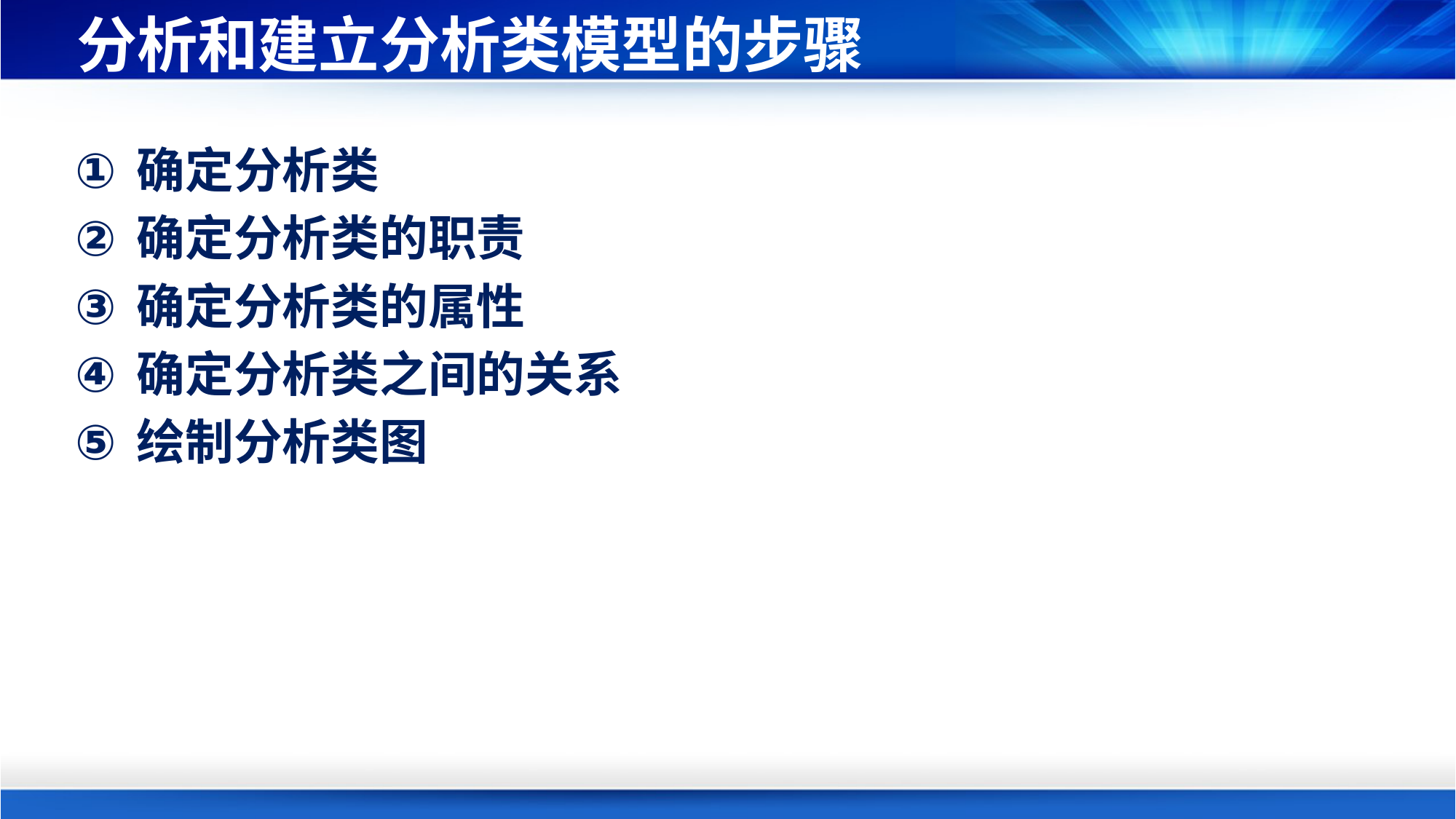

# 分析和建立分析类模型的步骤
确定分析类
确定分析类的职责
确定分析类的属性
确定分析类之间的关系
绘制分析类图